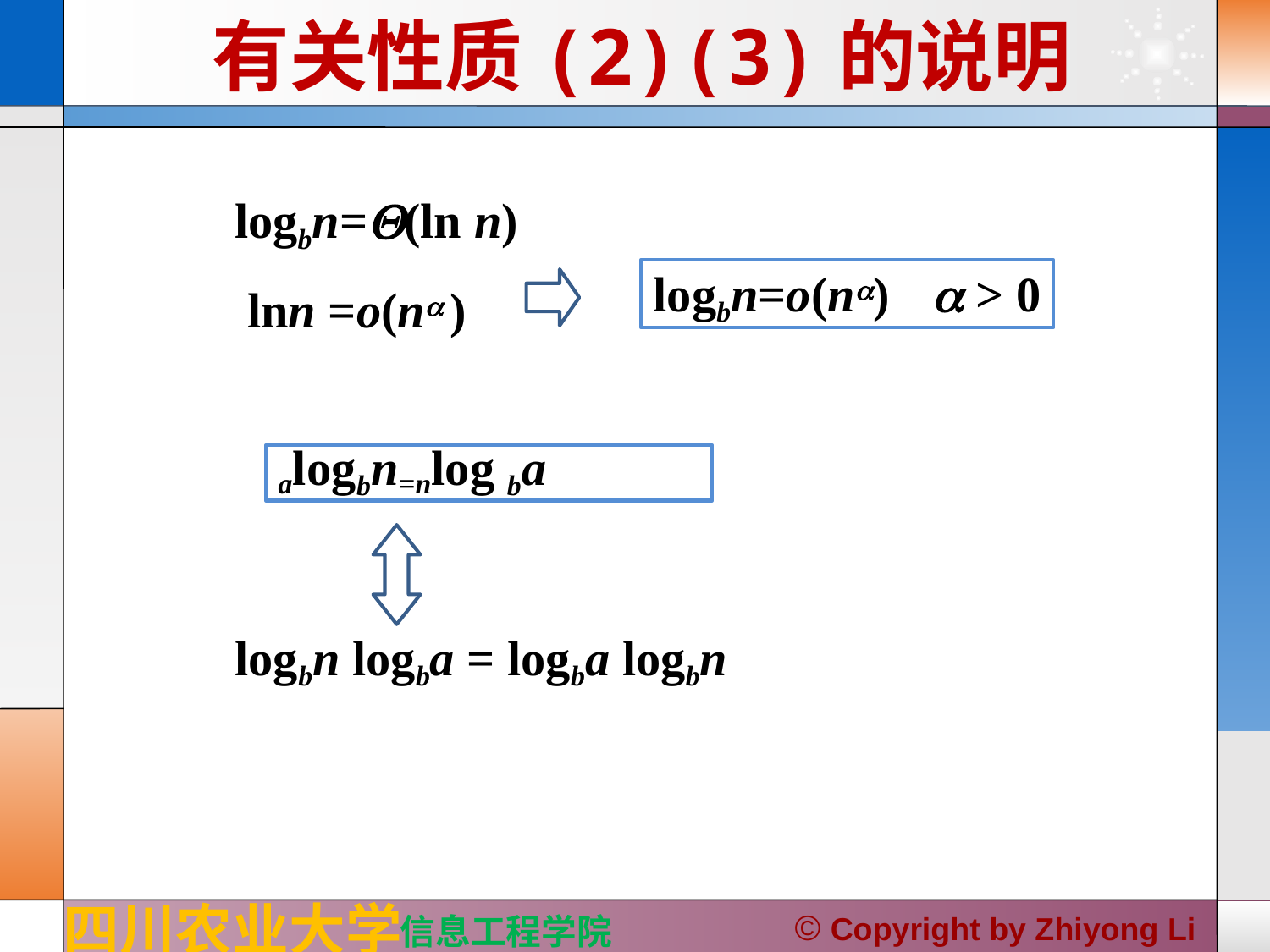

# 有关性质(2)(3)的说明
logbn=Θ(ln n)  lnn =o(nα )
logbn=o(nα)	α > 0

alogbn=nlog ba

logbn logba = logba logbn